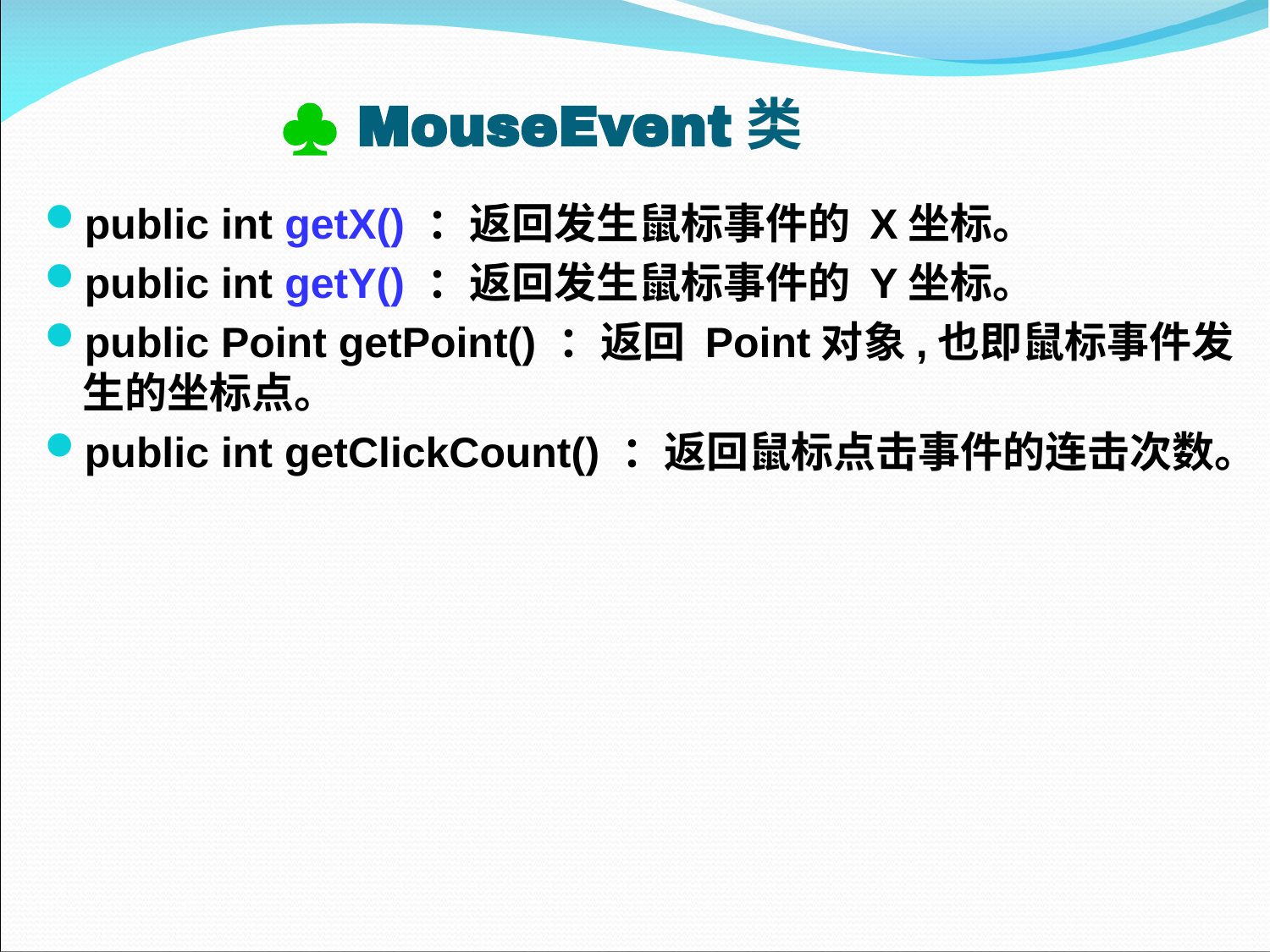

# ♣ MouseEvent类
public int getX() ：返回发生鼠标事件的 X坐标。
public int getY() ：返回发生鼠标事件的 Y坐标。
public Point getPoint() ：返回 Point对象,也即鼠标事件发生的坐标点。
public int getClickCount() ：返回鼠标点击事件的连击次数。